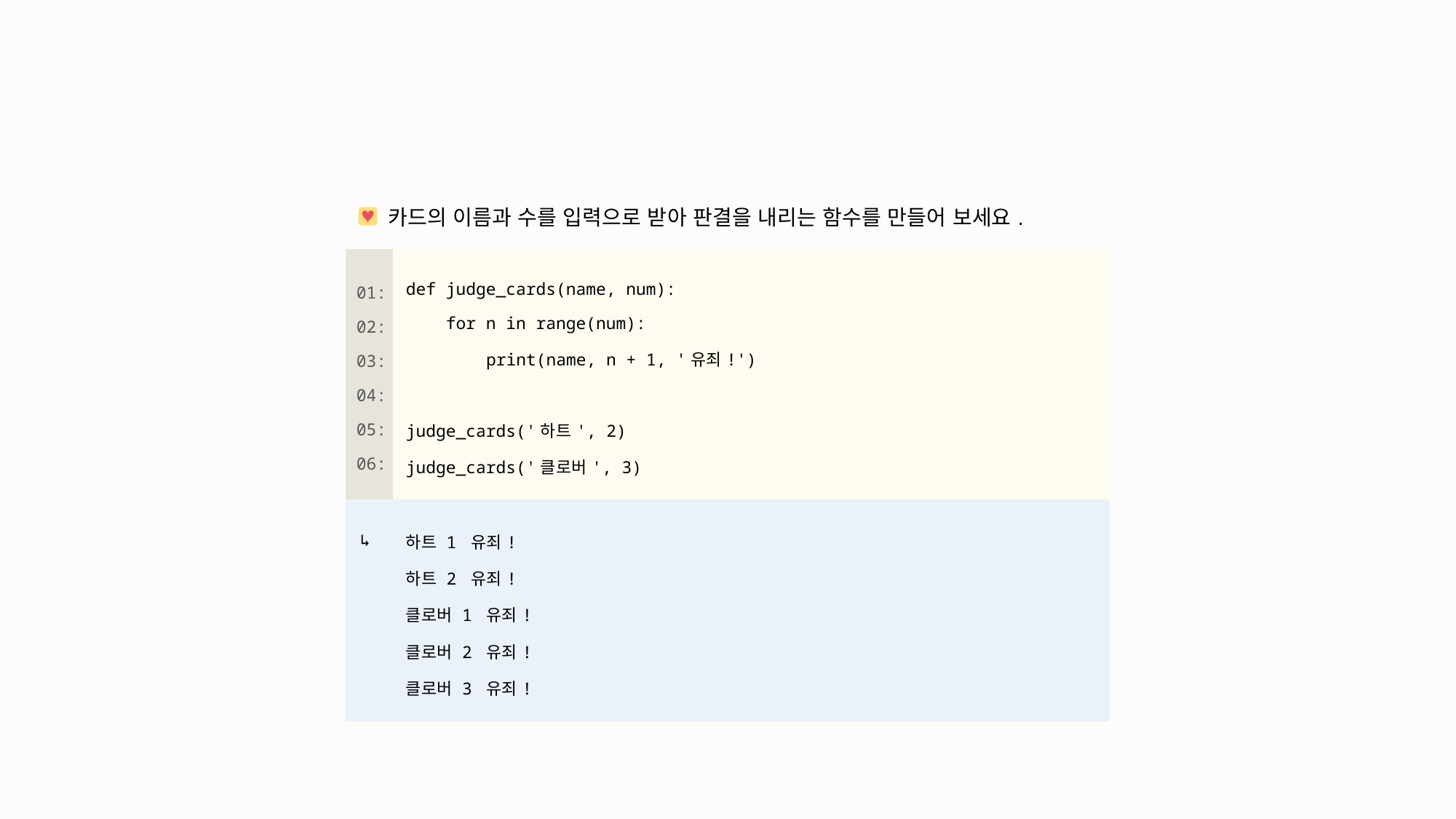

| 카드의 이름과 수를 입력으로 받아 판결을 내리는 함수를 만들어 보세요. |  |
| --- | --- |
| 01: 02: 03: 04: 05: 06: | def judge\_cards(name, num): for n in range(num): print(name, n + 1, '유죄!') judge\_cards('하트', 2) judge\_cards('클로버', 3) |
| ↳ | 하트 1 유죄! 하트 2 유죄! 클로버 1 유죄! 클로버 2 유죄! 클로버 3 유죄! |